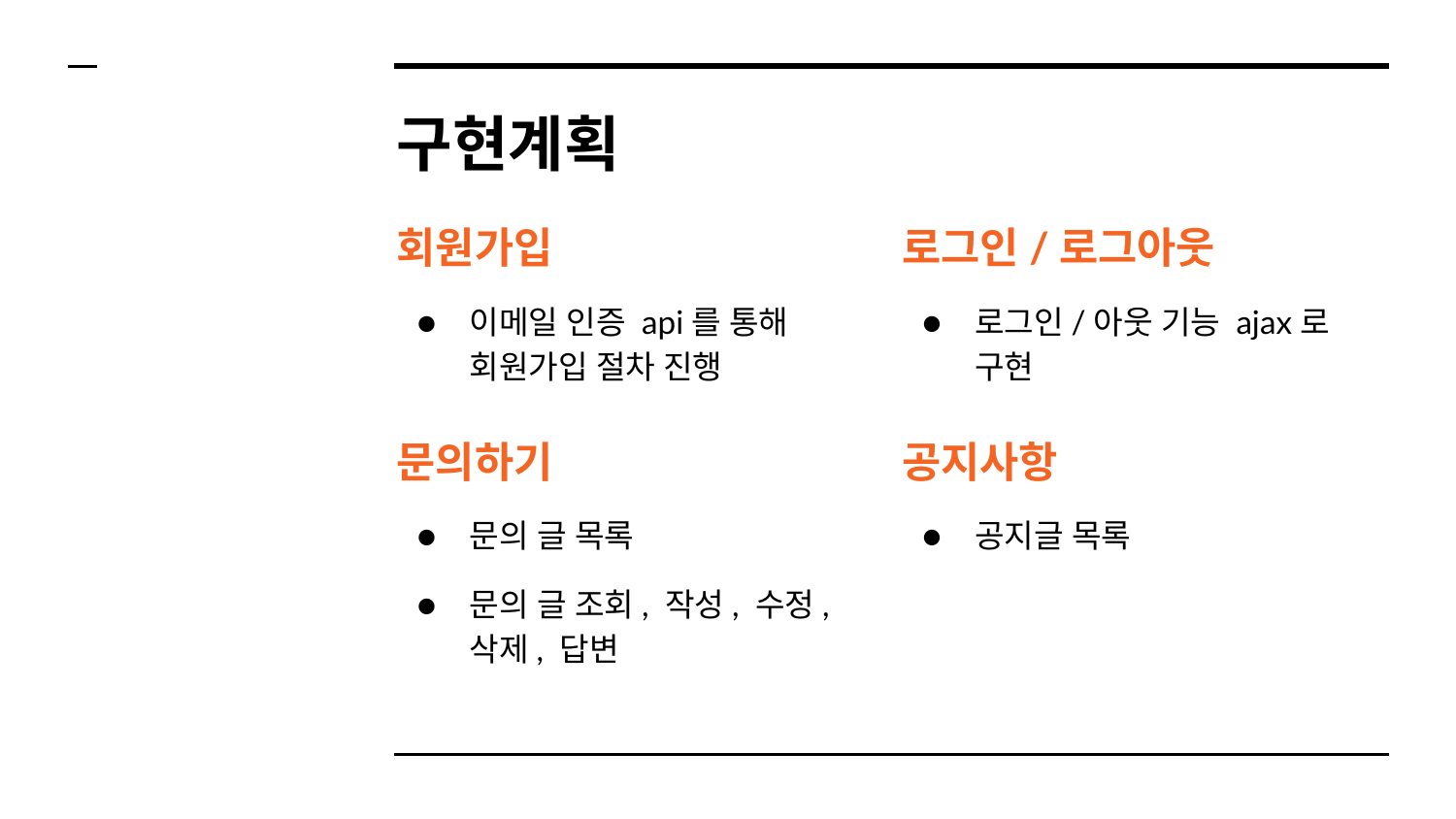

# 구현계획
회원가입
이메일 인증 api를 통해 회원가입 절차 진행
로그인/로그아웃
로그인/아웃 기능 ajax로 구현

문의하기
문의 글 목록
문의 글 조회, 작성, 수정, 삭제, 답변
공지사항
공지글 목록